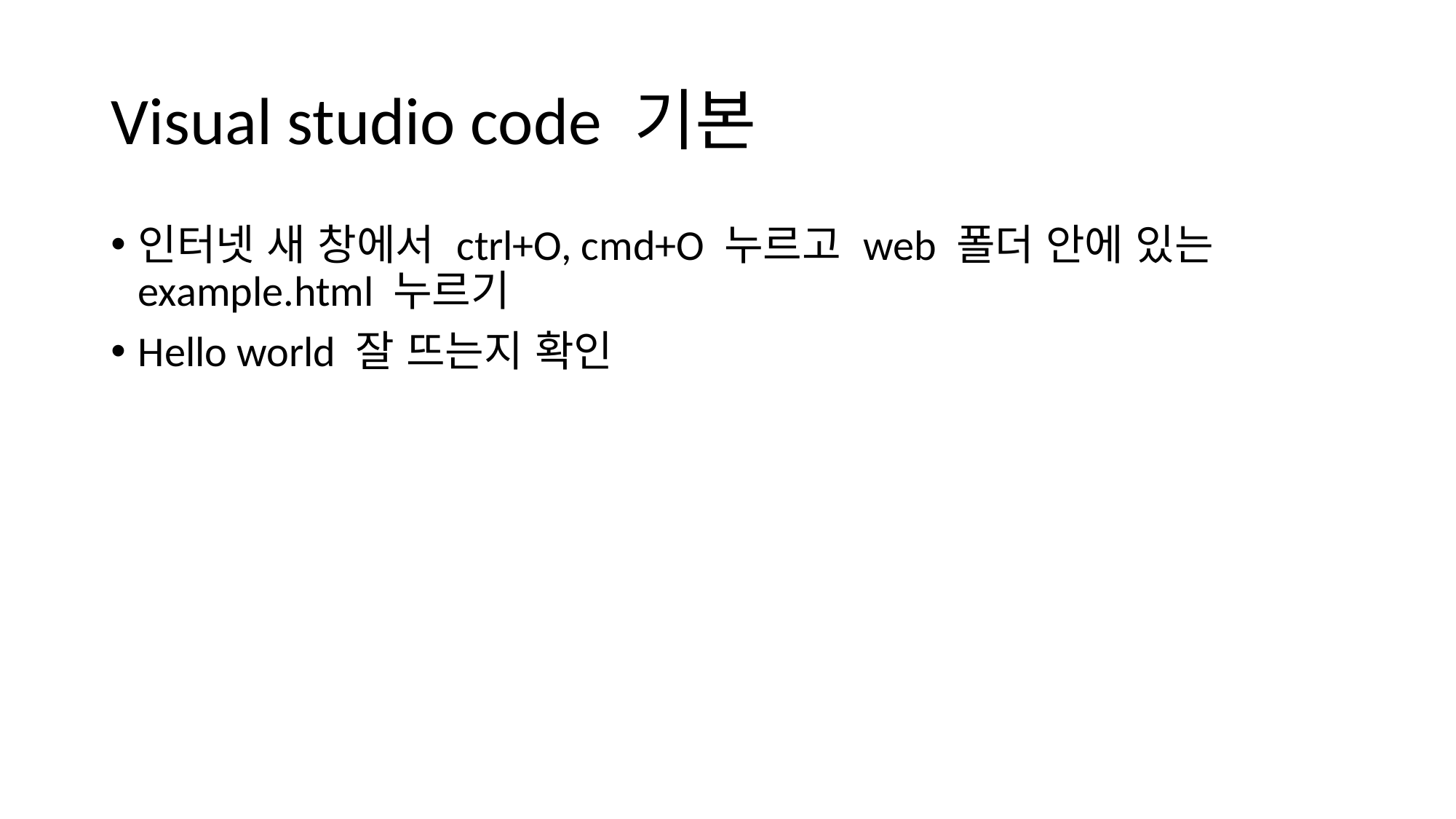

# Visual studio code 기본
인터넷 새 창에서 ctrl+O, cmd+O 누르고 web 폴더 안에 있는 example.html 누르기
Hello world 잘 뜨는지 확인